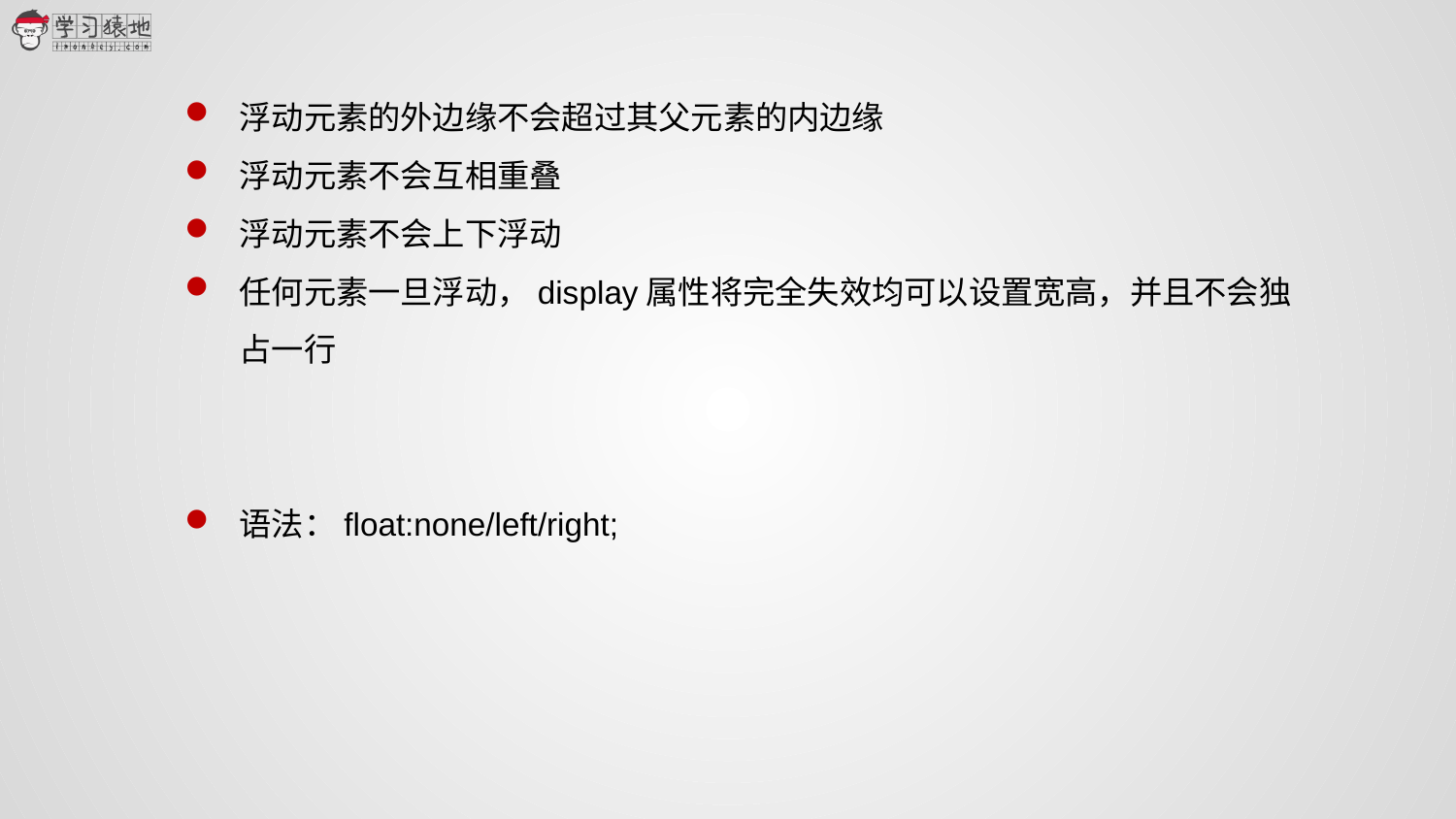

浮动元素的外边缘不会超过其父元素的内边缘
浮动元素不会互相重叠
浮动元素不会上下浮动
任何元素一旦浮动，display属性将完全失效均可以设置宽高，并且不会独占一行

语法：float:none/left/right;